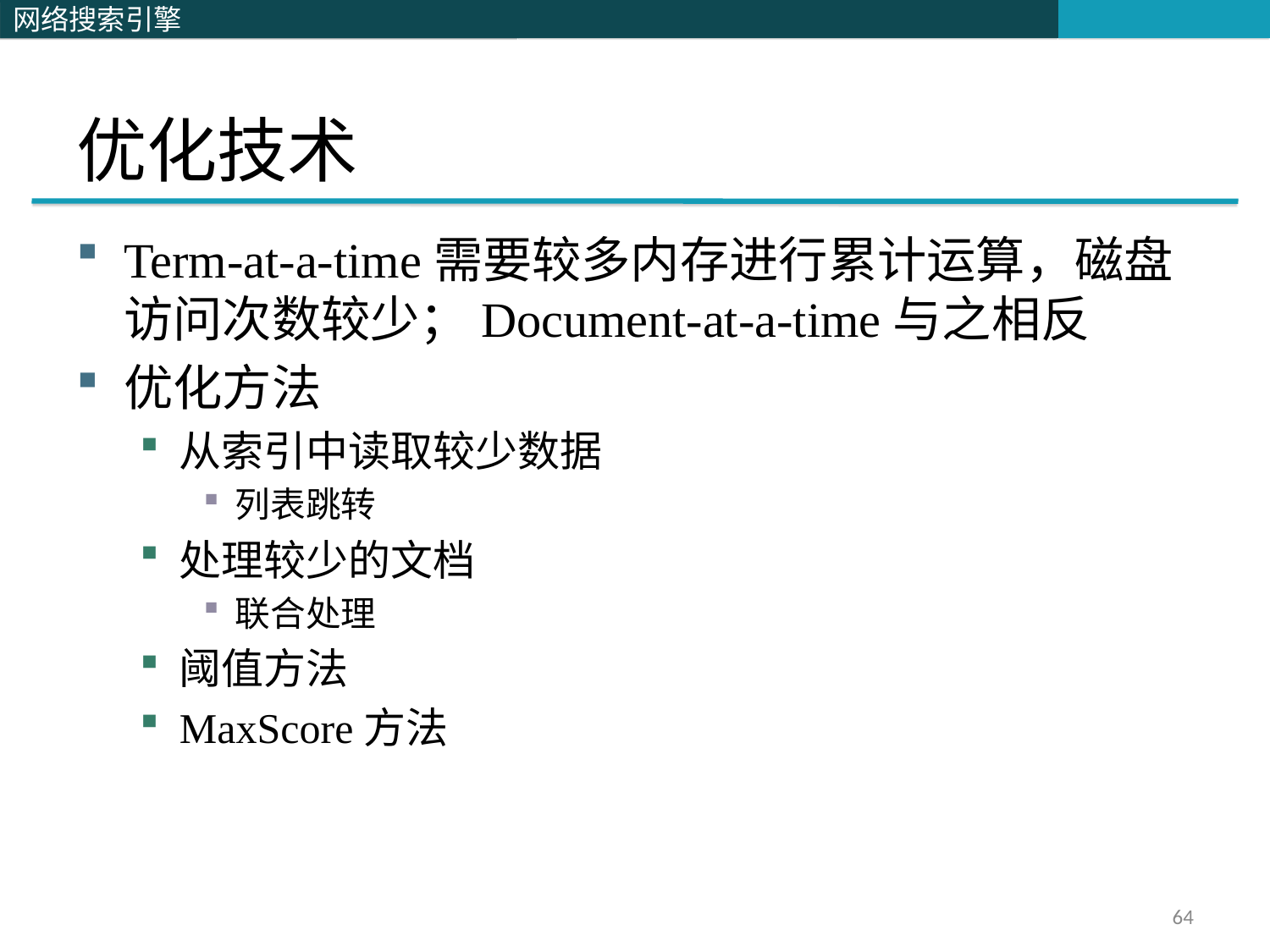

# 优化技术
Term-at-a-time需要较多内存进行累计运算，磁盘访问次数较少；Document-at-a-time与之相反
优化方法
从索引中读取较少数据
列表跳转
处理较少的文档
联合处理
阈值方法
MaxScore方法
64